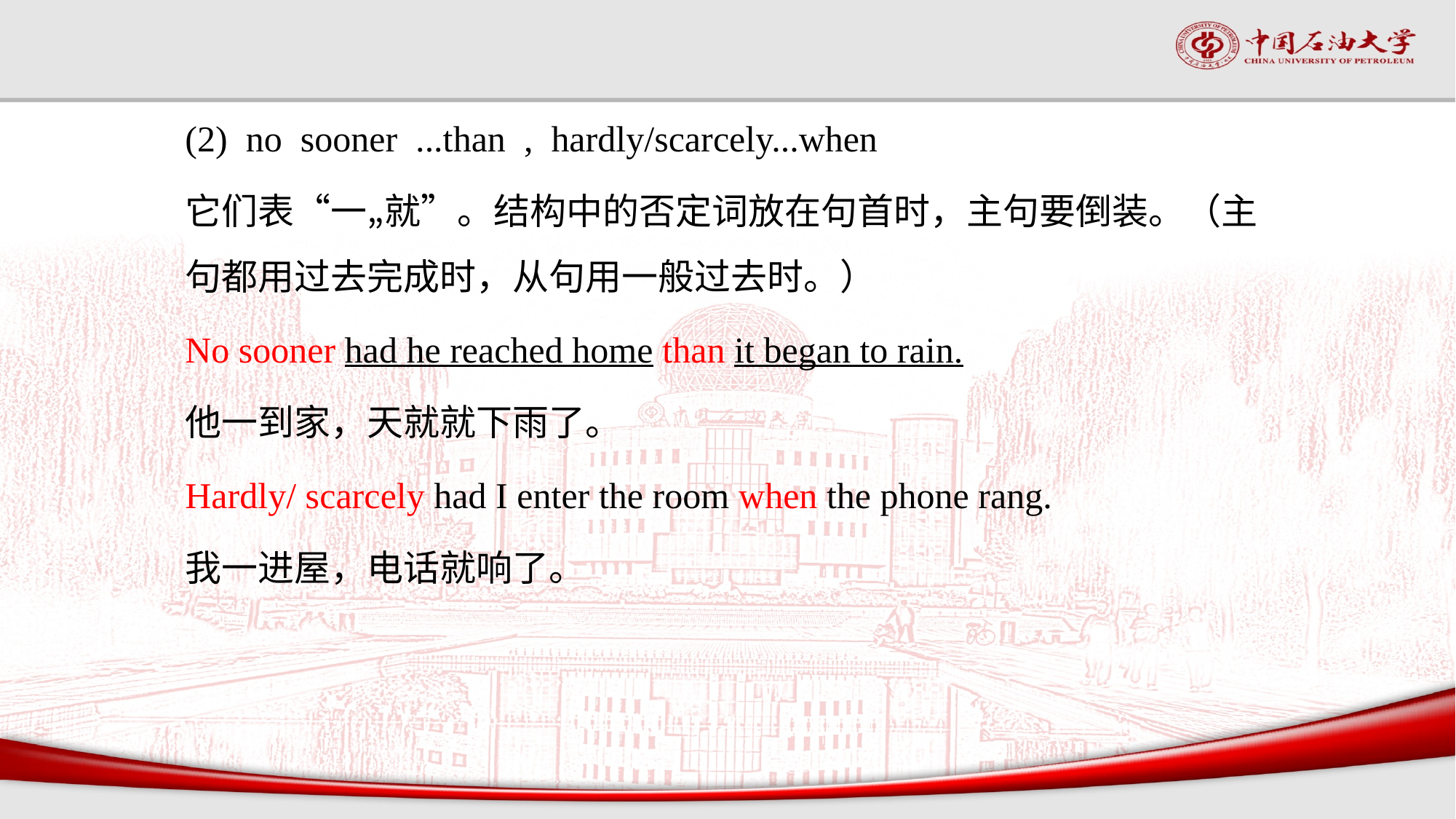

#
(2) no sooner ...than , hardly/scarcely...when
它们表“一„就”。结构中的否定词放在句首时，主句要倒装。（主句都用过去完成时，从句用一般过去时。）
No sooner had he reached home than it began to rain.
他一到家，天就就下雨了。
Hardly/ scarcely had I enter the room when the phone rang.
我一进屋，电话就响了。